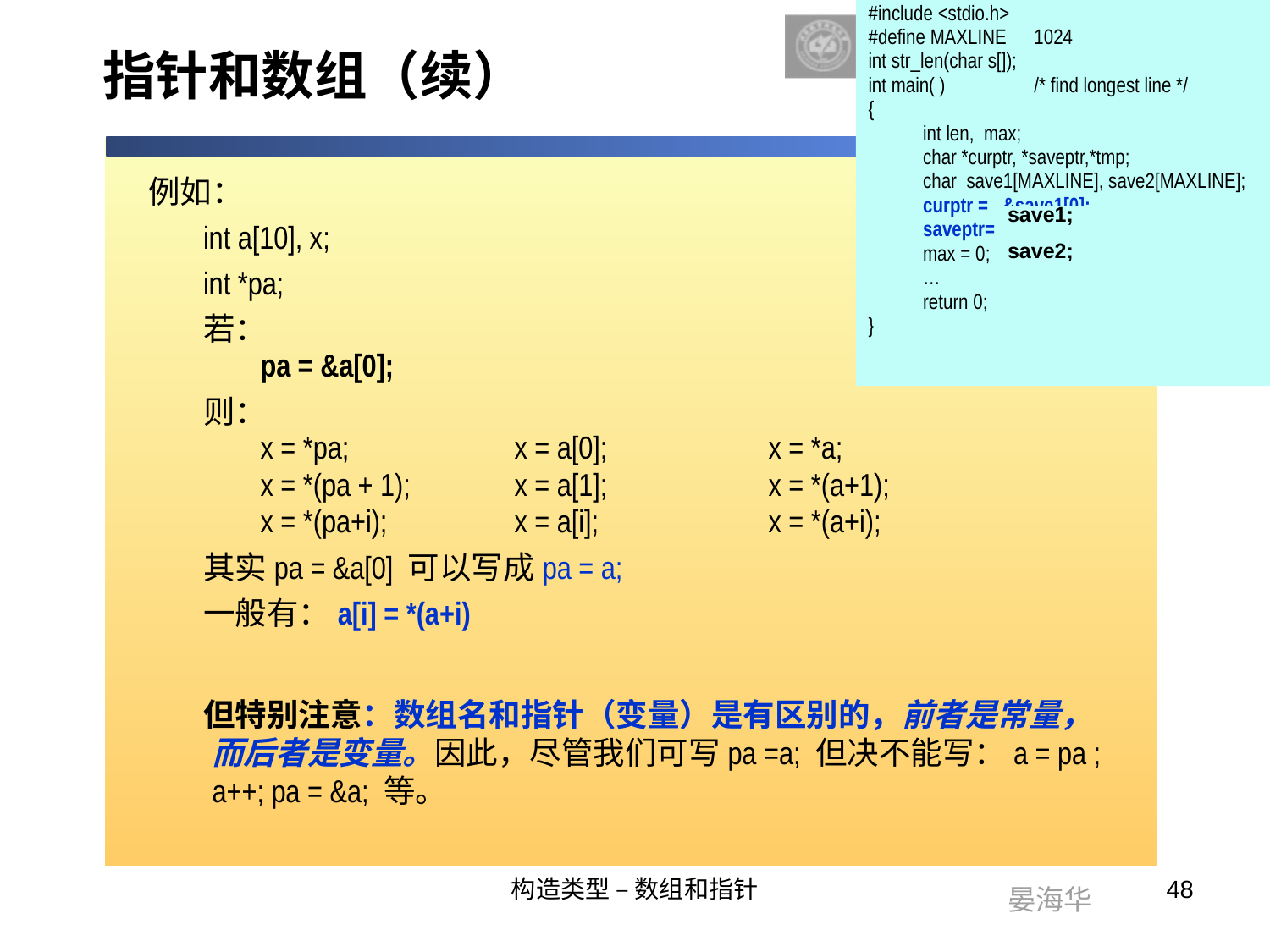

#include <stdio.h>
#define MAXLINE	1024
int str_len(char s[]);
int main( )	/* find longest line */
{
int len,  max;
char *curptr, *saveptr,*tmp;
char  save1[MAXLINE], save2[MAXLINE];
curptr =   &save1[0];
saveptr=  &save2[0];
max = 0;
…
return 0;
}
# 指针和数组（续）
例如：
int a[10], x;
int *pa;
若：
pa = &a[0];
则：
x = *pa;		x = a[0];		x = *a;
x = *(pa + 1);	x = a[1];		x = *(a+1);
x = *(pa+i);   	x = a[i];		x = *(a+i);
其实pa = &a[0] 可以写成pa = a;
一般有：a[i] = *(a+i)

但特别注意：数组名和指针（变量）是有区别的，前者是常量，而后者是变量。因此，尽管我们可写pa =a; 但决不能写：a = pa ; a++; pa = &a; 等。
save1;
save2;
构造类型 – 数组和指针
48